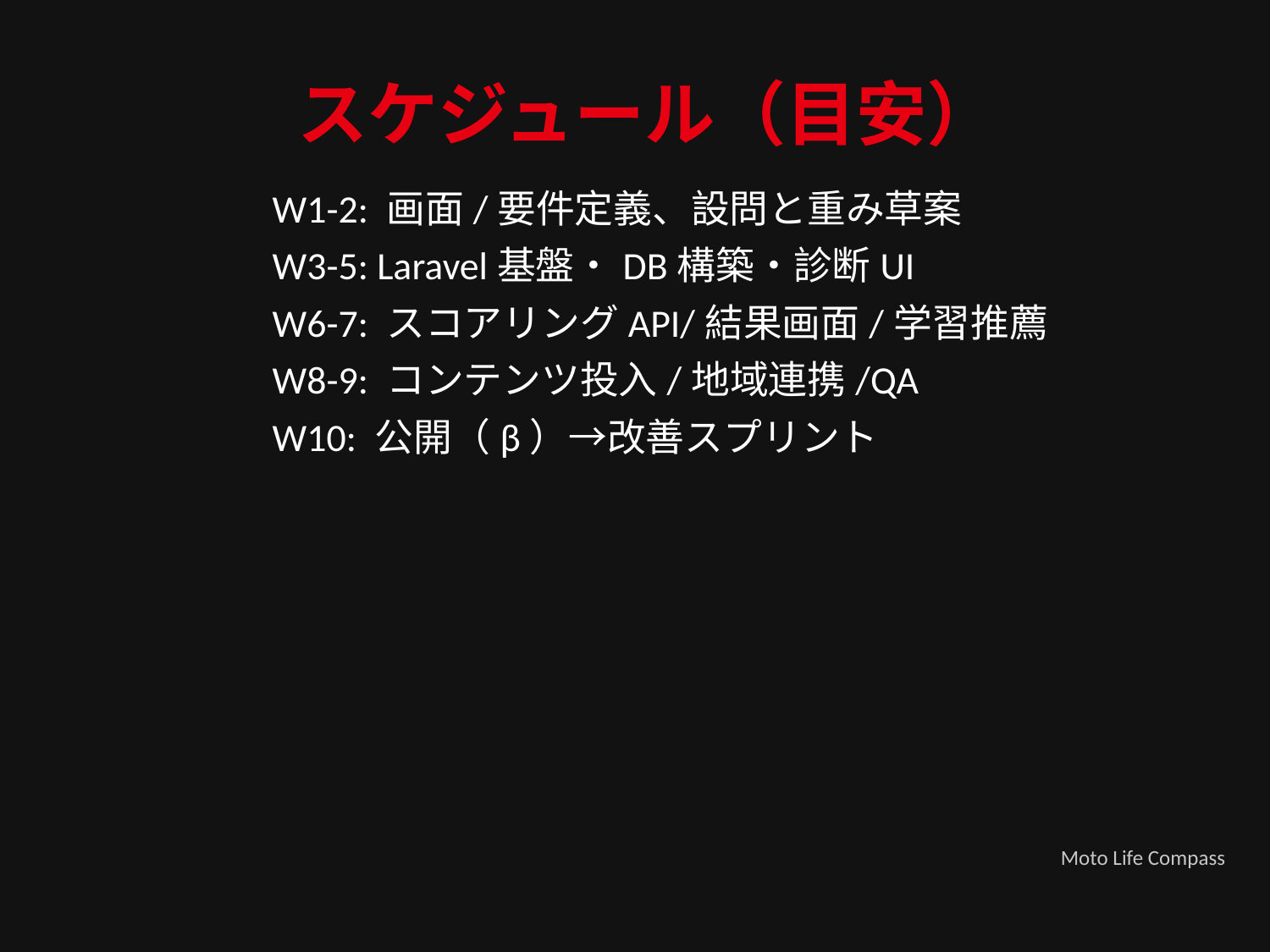

スケジュール（目安）
W1-2: 画面/要件定義、設問と重み草案
W3-5: Laravel基盤・DB構築・診断UI
W6-7: スコアリングAPI/結果画面/学習推薦
W8-9: コンテンツ投入/地域連携/QA
W10: 公開（β）→改善スプリント
Moto Life Compass